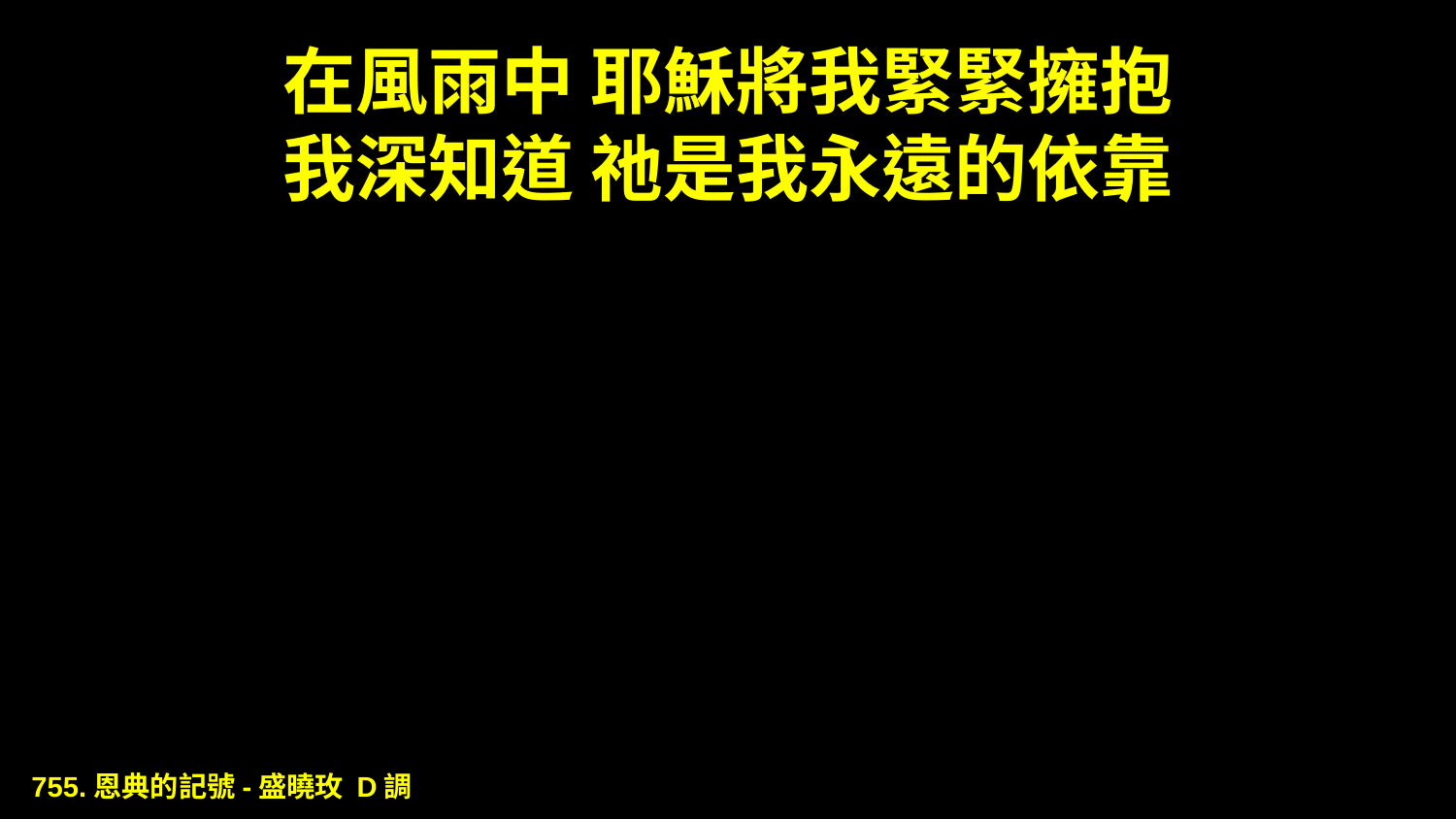

# 在風雨中 耶穌將我緊緊擁抱 我深知道 祂是我永遠的依靠
755.恩典的記號-盛曉玫 D調